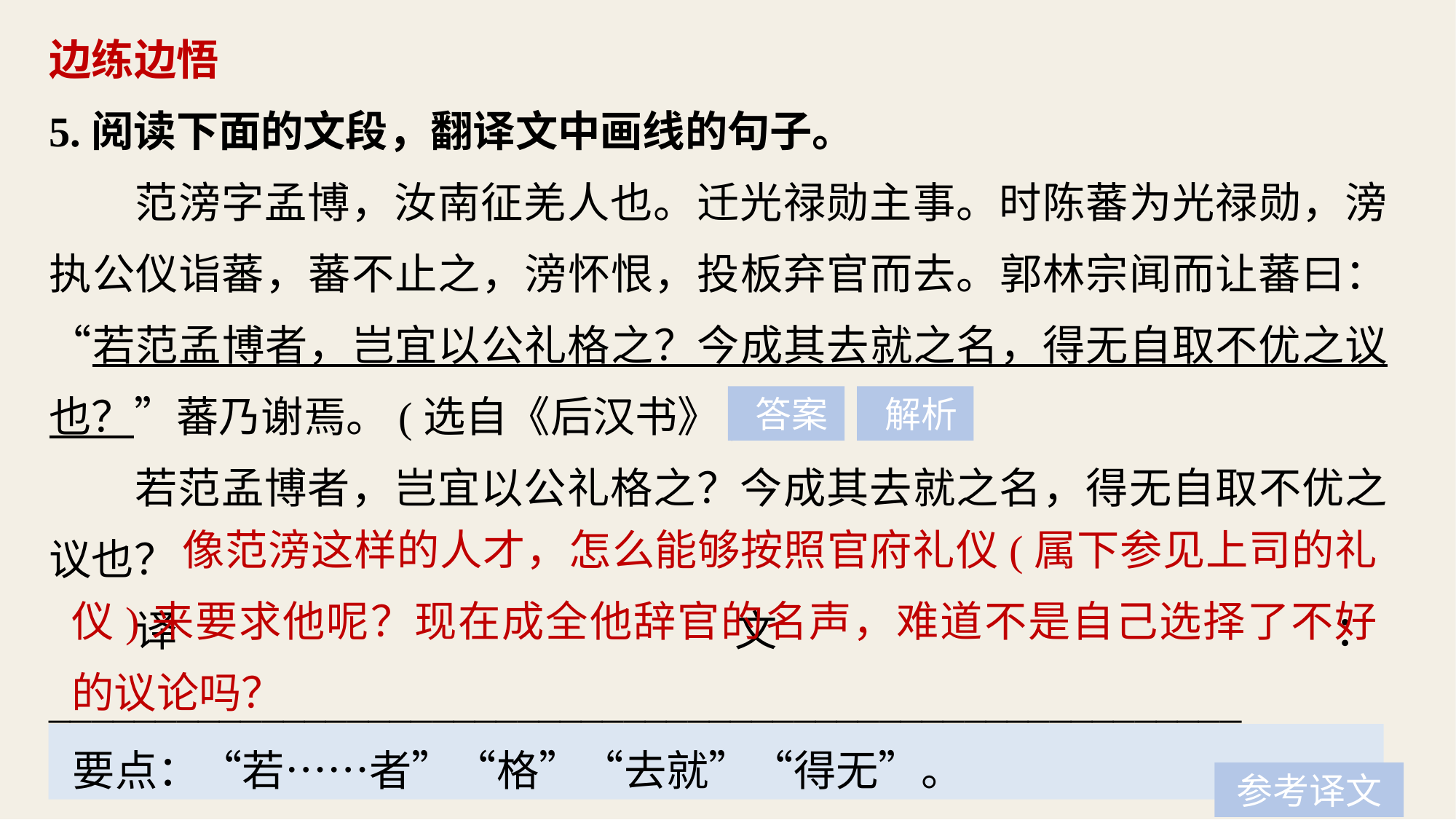

边练边悟
5.阅读下面的文段，翻译文中画线的句子。
范滂字孟博，汝南征羌人也。迁光禄勋主事。时陈蕃为光禄勋，滂执公仪诣蕃，蕃不止之，滂怀恨，投板弃官而去。郭林宗闻而让蕃曰：“若范孟博者，岂宜以公礼格之？今成其去就之名，得无自取不优之议也？”蕃乃谢焉。(选自《后汉书》)
若范孟博者，岂宜以公礼格之？今成其去就之名，得无自取不优之议也？
译文：________________________________________________________
_______________________________________________________________________
 答案
 解析
          像范滂这样的人才，怎么能够按照官府礼仪(属下参见上司的礼仪)来要求他呢？现在成全他辞官的名声，难道不是自己选择了不好的议论吗？
要点：“若……者”“格”“去就”“得无”。

参考译文